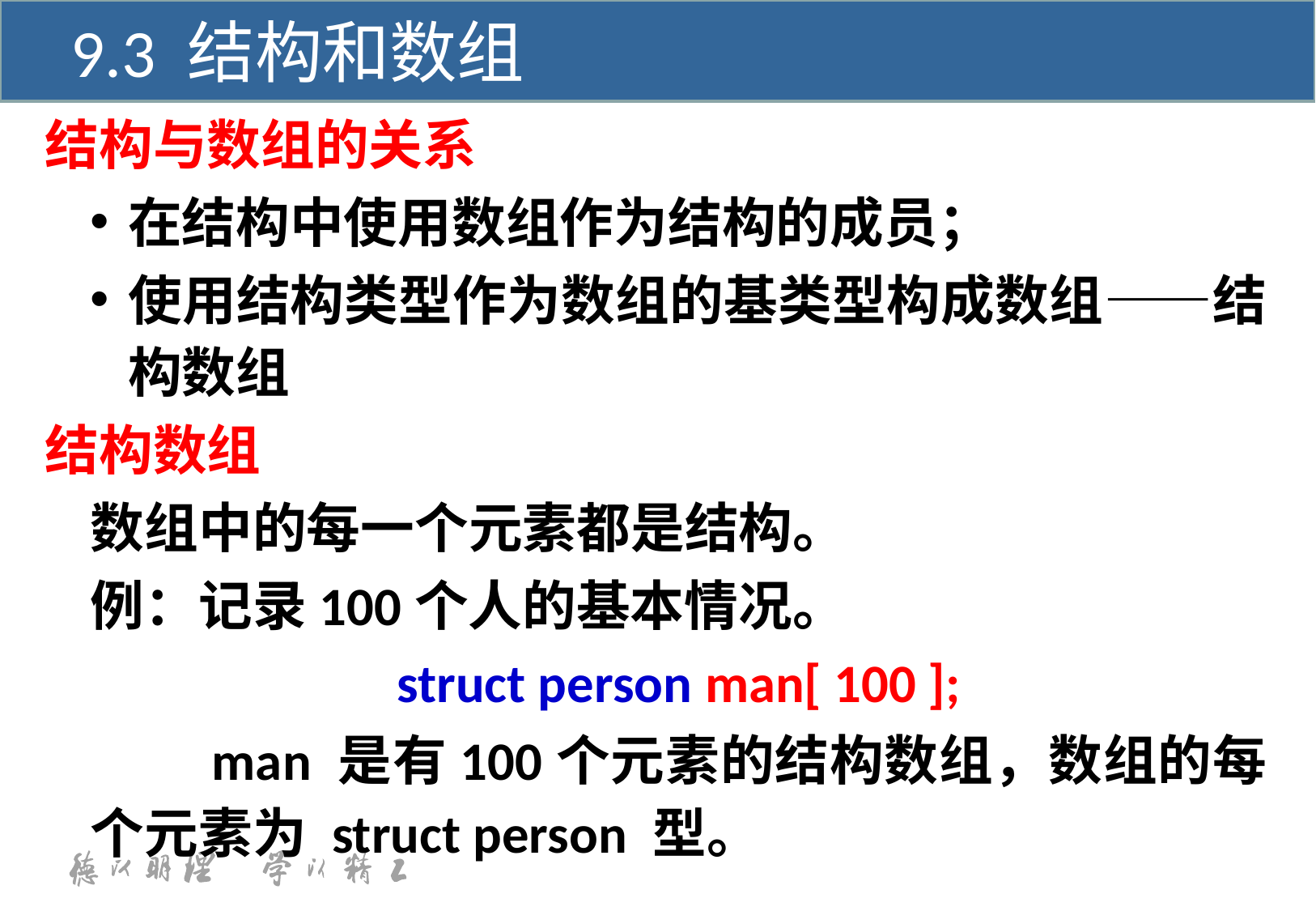

9.3 结构和数组
结构与数组的关系
在结构中使用数组作为结构的成员；
使用结构类型作为数组的基类型构成数组——结构数组
结构数组
	数组中的每一个元素都是结构。
	例：记录100个人的基本情况。
	struct person man[ 100 ];
		man 是有100个元素的结构数组，数组的每个元素为 struct person 型。